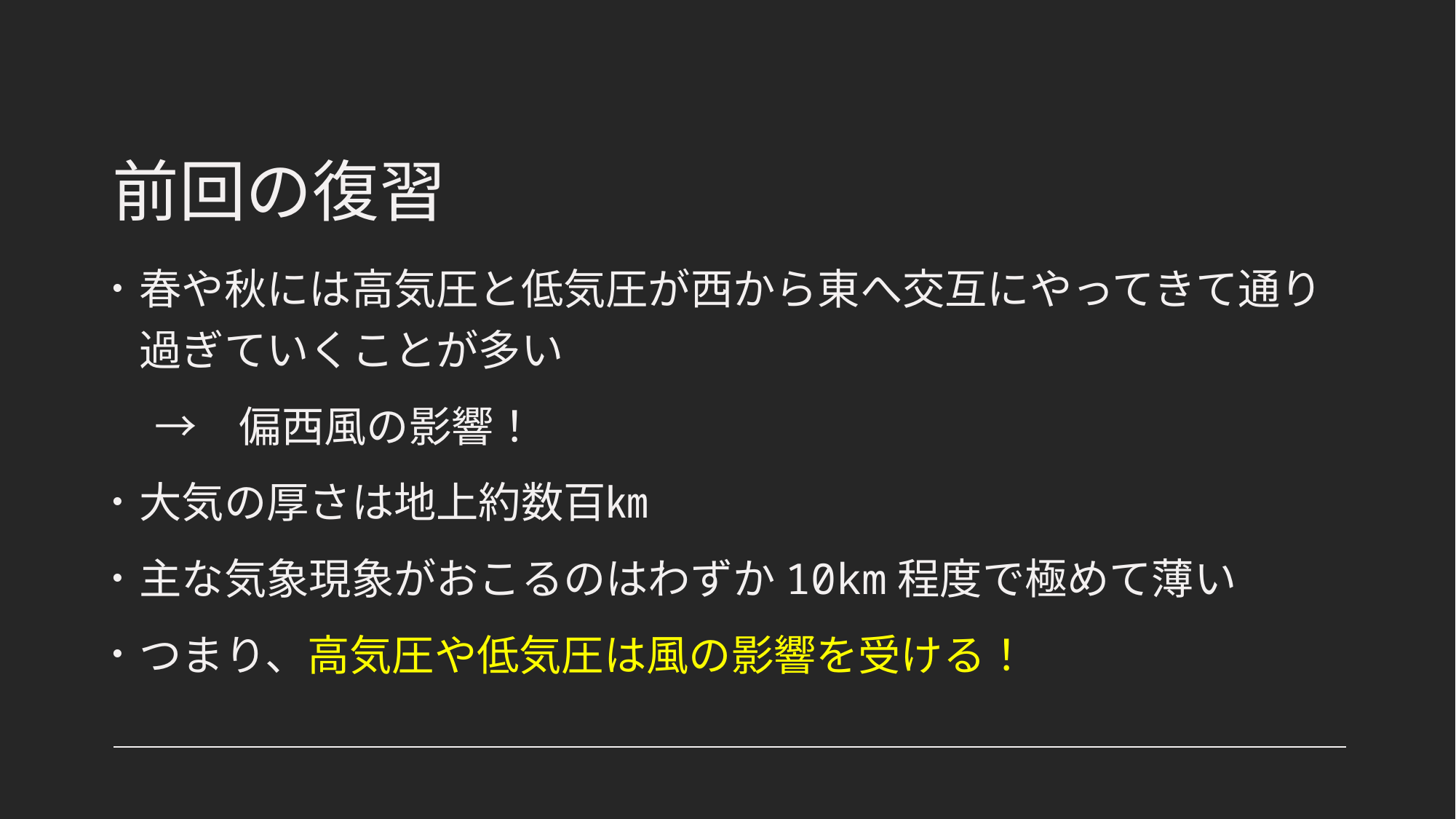

# 前回の復習
春や秋には高気圧と低気圧が西から東へ交互にやってきて通り過ぎていくことが多い
　→　偏西風の影響！
大気の厚さは地上約数百㎞
主な気象現象がおこるのはわずか10km程度で極めて薄い
つまり、高気圧や低気圧は風の影響を受ける！